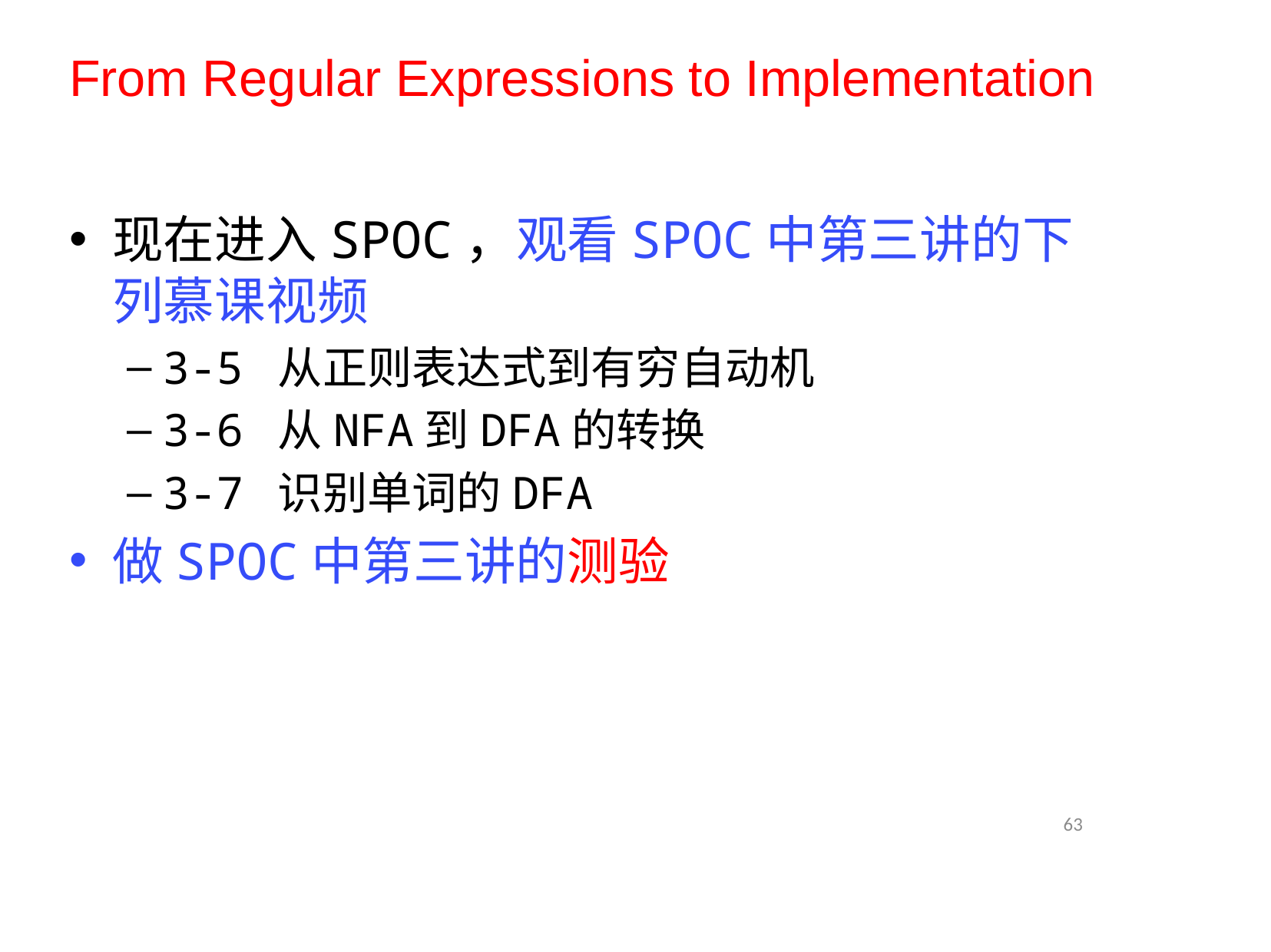

# From Regular Expressions to Implementation
现在进入SPOC，观看SPOC中第三讲的下列慕课视频
3-5	从正则表达式到有穷自动机
3-6	从NFA到DFA的转换
3-7	识别单词的DFA
做SPOC中第三讲的测验
63